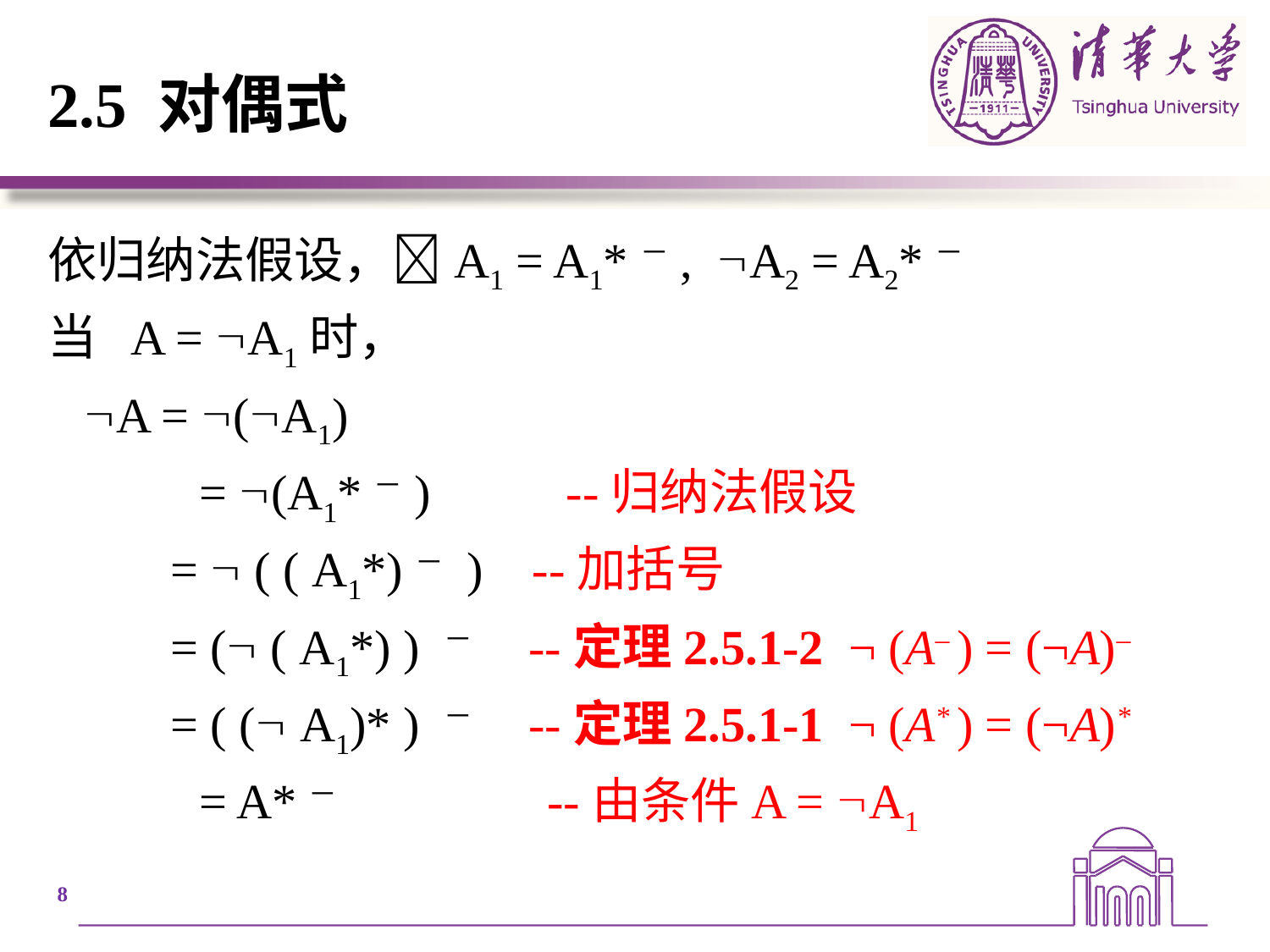

# 2.5 对偶式
依归纳法假设，¬A1 = A1*－,  ¬A2 = A2*－
当  A = ¬A1时，
   ¬A = ¬(¬A1)
	  = ¬(A1*－)           --归纳法假设
          = ¬ ( ( A1*)－ )    --加括号
          = (¬ ( A1*) ) －    --定理2.5.1-2  ¬ (A– ) = (¬A)–
          = ( (¬ A1)* ) －    --定理2.5.1-1  ¬ (A* ) = (¬A)*
	  = A*－                  --由条件A = ¬A1